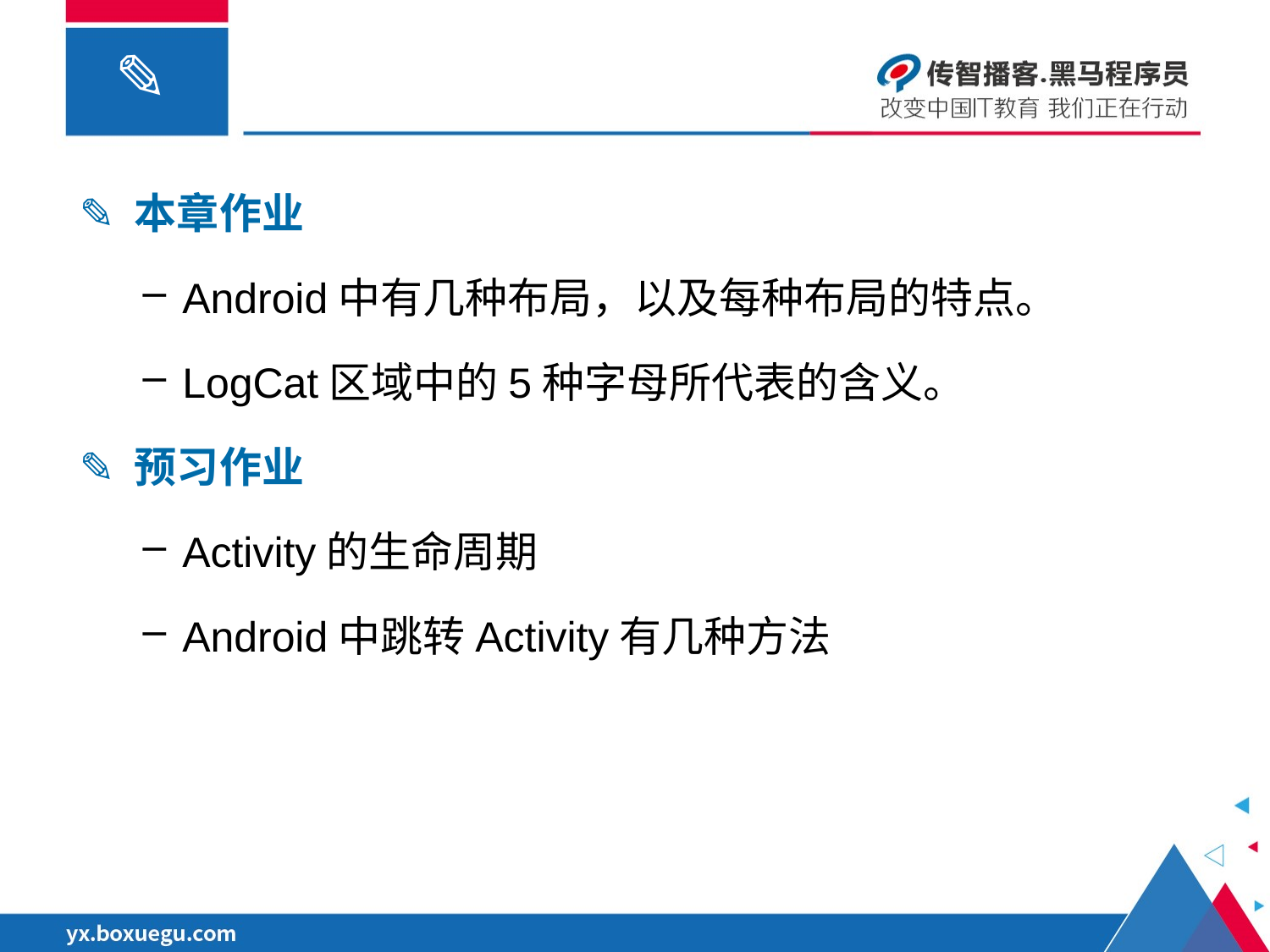

✎ 本章作业
Android中有几种布局，以及每种布局的特点。
LogCat区域中的5种字母所代表的含义。
✎ 预习作业
Activity的生命周期
Android中跳转Activity有几种方法